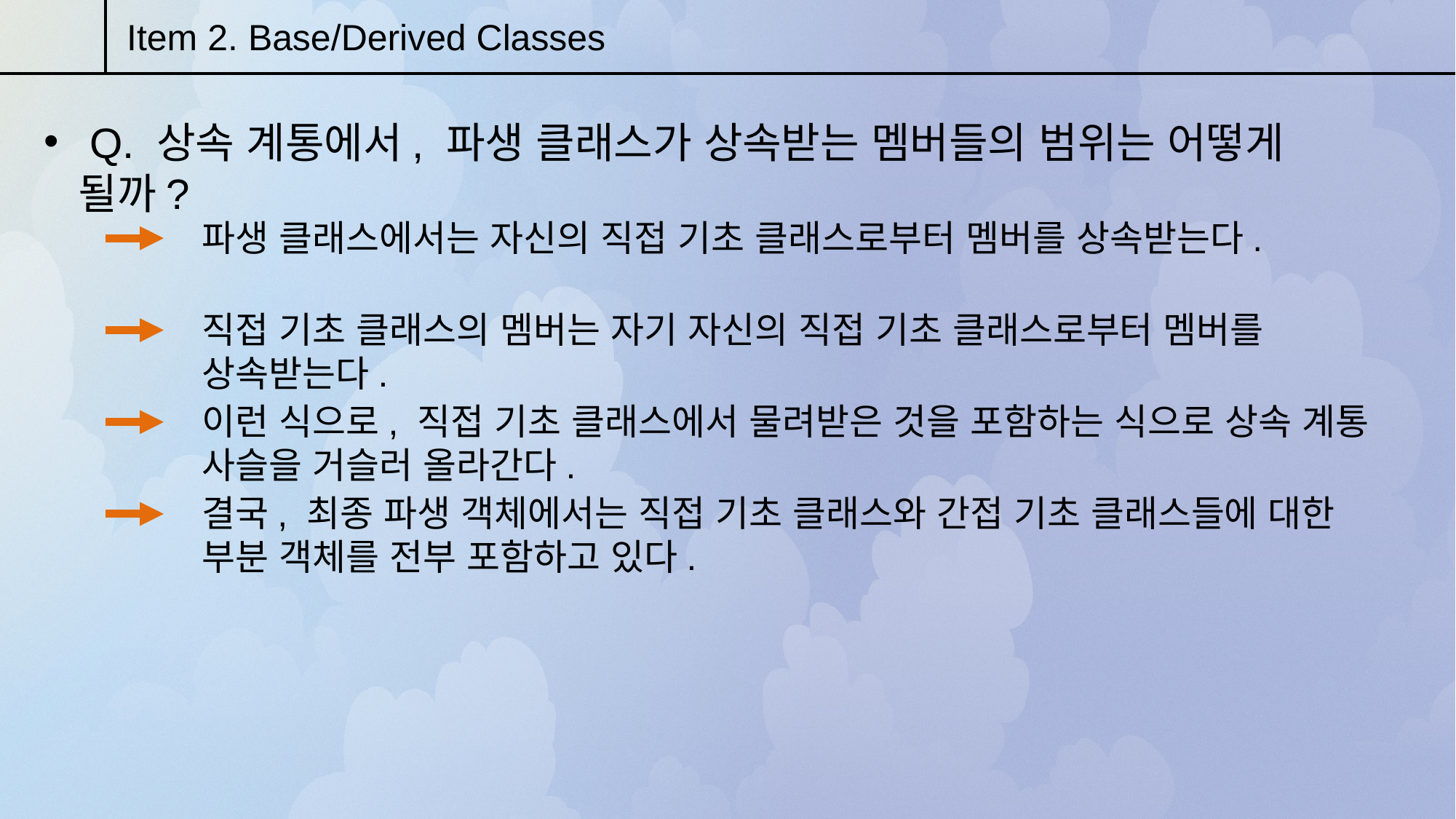

Item 2. Base/Derived Classes
 Q. 상속 계통에서, 파생 클래스가 상속받는 멤버들의 범위는 어떻게 될까?
파생 클래스에서는 자신의 직접 기초 클래스로부터 멤버를 상속받는다.
직접 기초 클래스의 멤버는 자기 자신의 직접 기초 클래스로부터 멤버를 상속받는다.
이런 식으로, 직접 기초 클래스에서 물려받은 것을 포함하는 식으로 상속 계통 사슬을 거슬러 올라간다.
결국, 최종 파생 객체에서는 직접 기초 클래스와 간접 기초 클래스들에 대한 부분 객체를 전부 포함하고 있다.